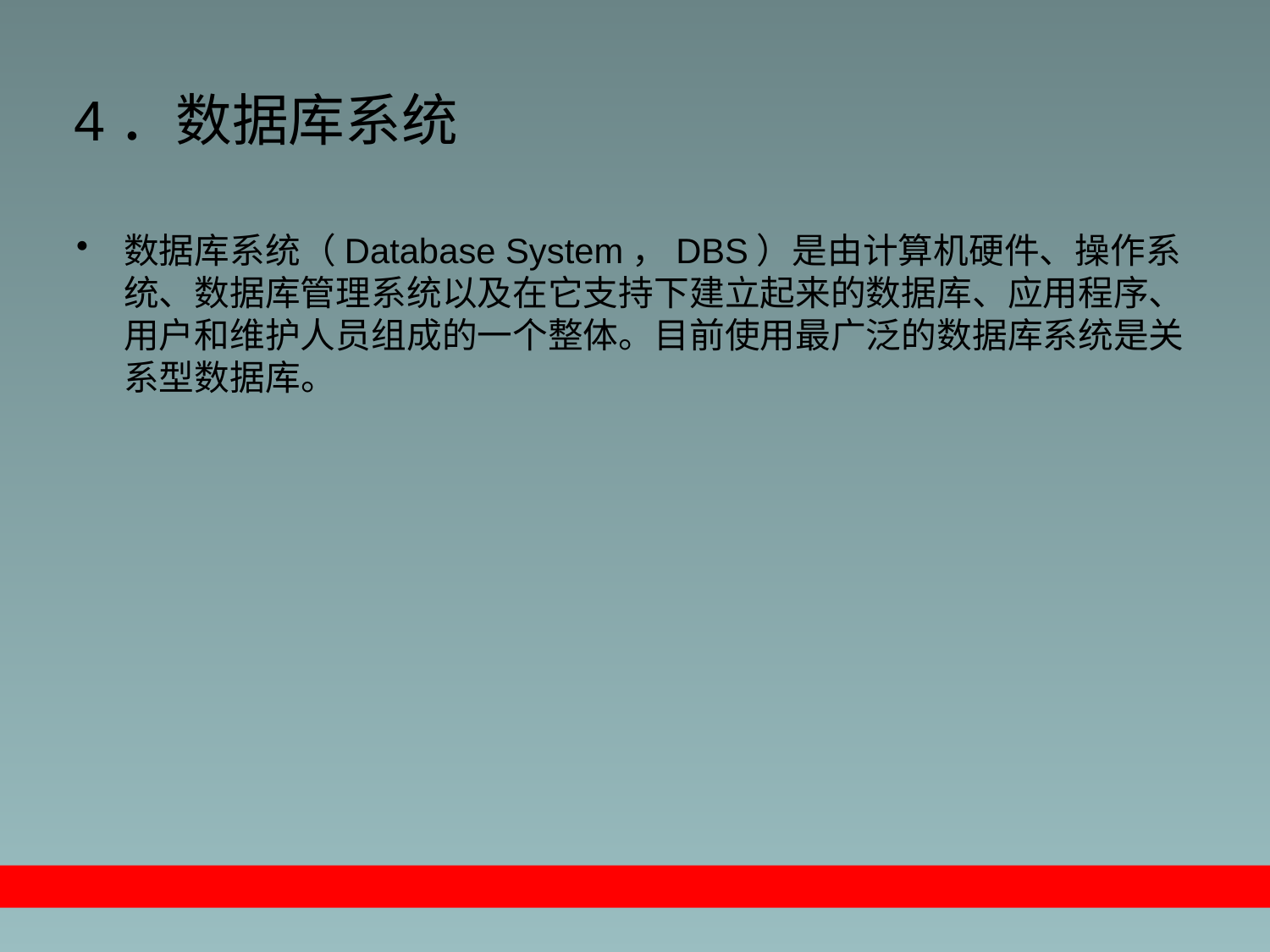

# 4．数据库系统
数据库系统（Database System，DBS）是由计算机硬件、操作系统、数据库管理系统以及在它支持下建立起来的数据库、应用程序、用户和维护人员组成的一个整体。目前使用最广泛的数据库系统是关系型数据库。